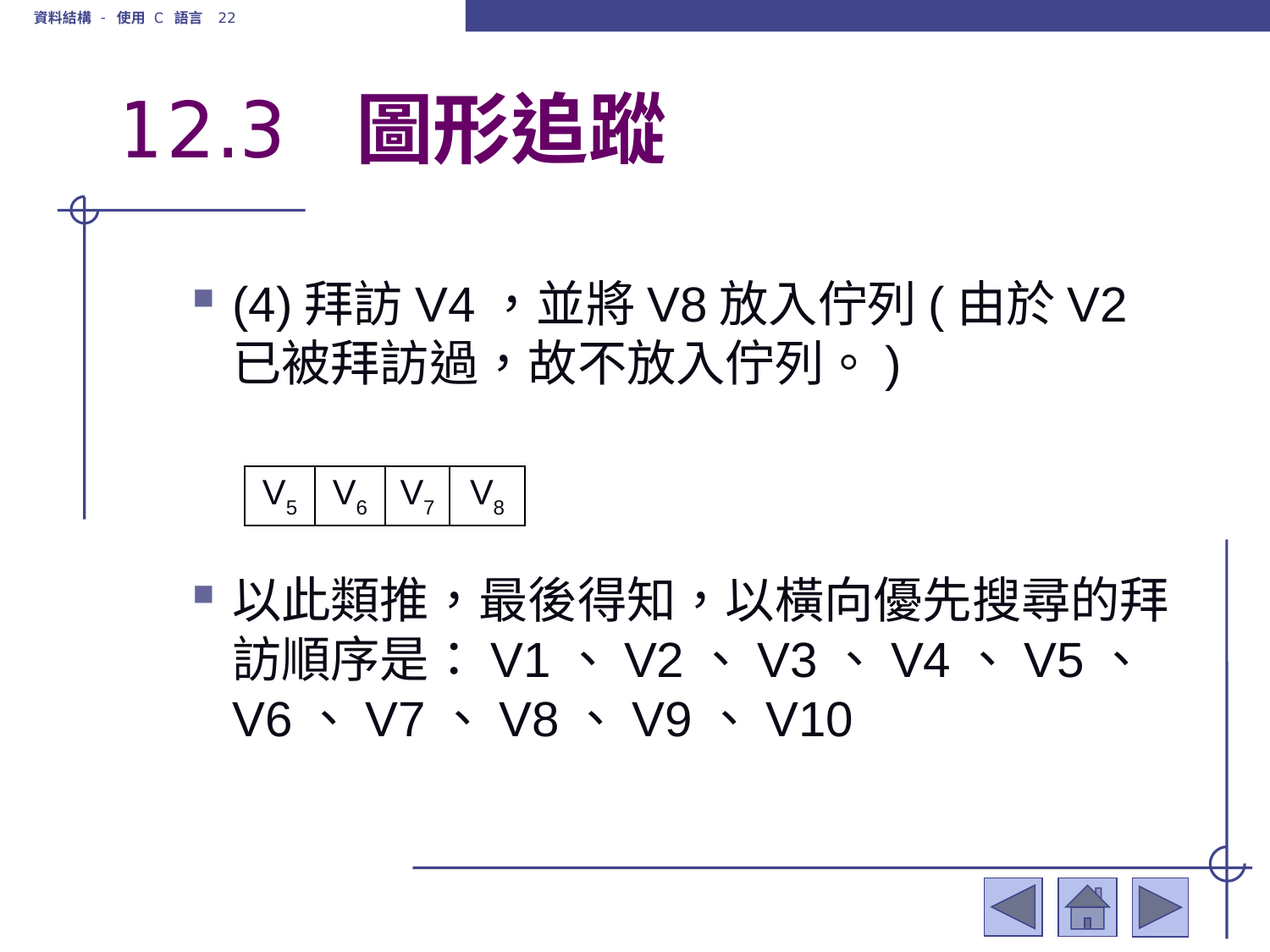

資料結構 - 使用 C 語言   22
# 12.3  圖形追蹤
(4)拜訪V4，並將V8放入佇列(由於V2已被拜訪過，故不放入佇列。)

以此類推，最後得知，以橫向優先搜尋的拜訪順序是：V1、V2、V3、V4、V5、V6、V7、V8、V9、V10

| V5 | V6 | V7 | V8 |
| --- | --- | --- | --- |